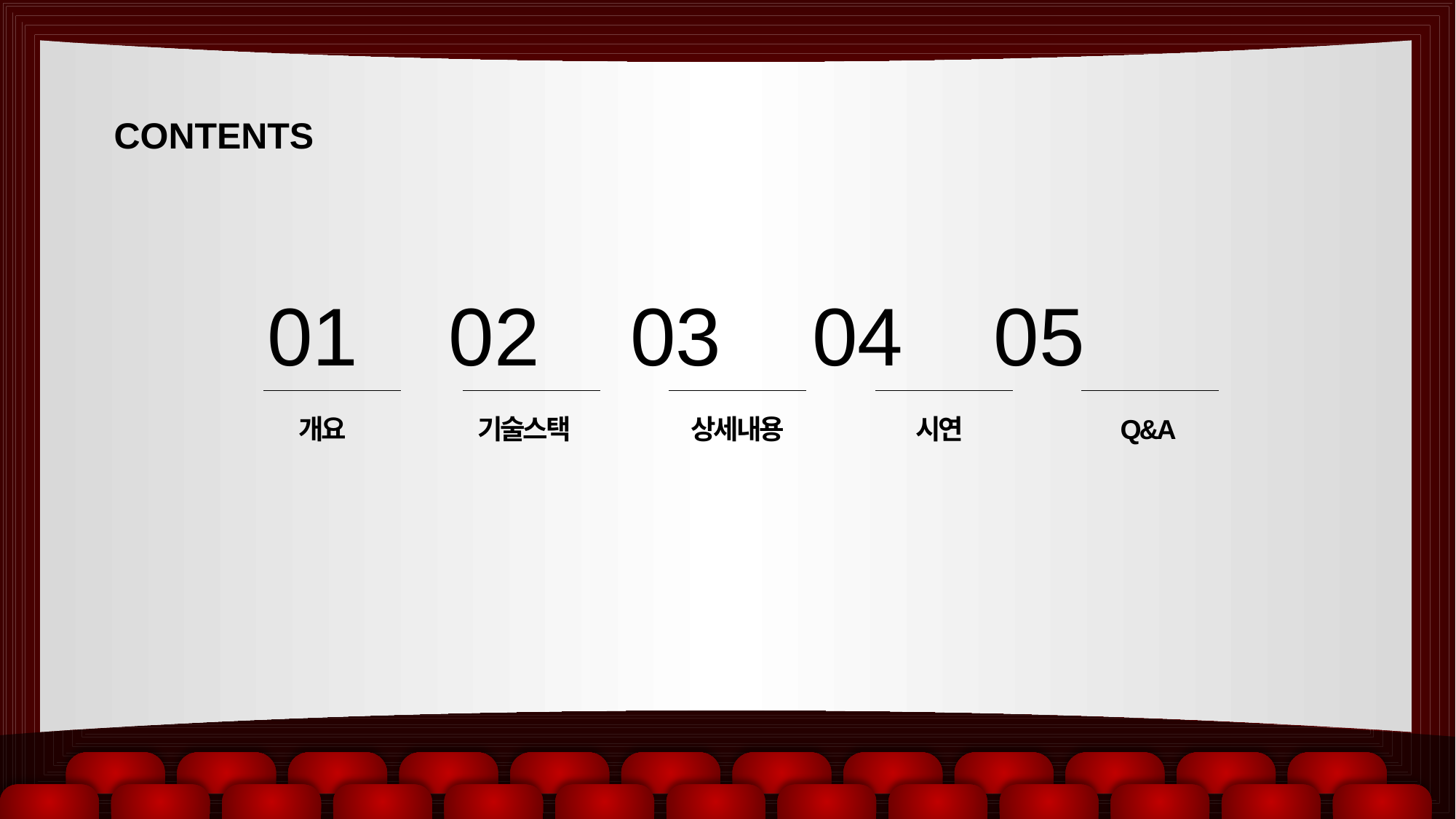

CONTENTS
01    02    03    04    05
시연
개요
기술스택
상세내용
Q&A